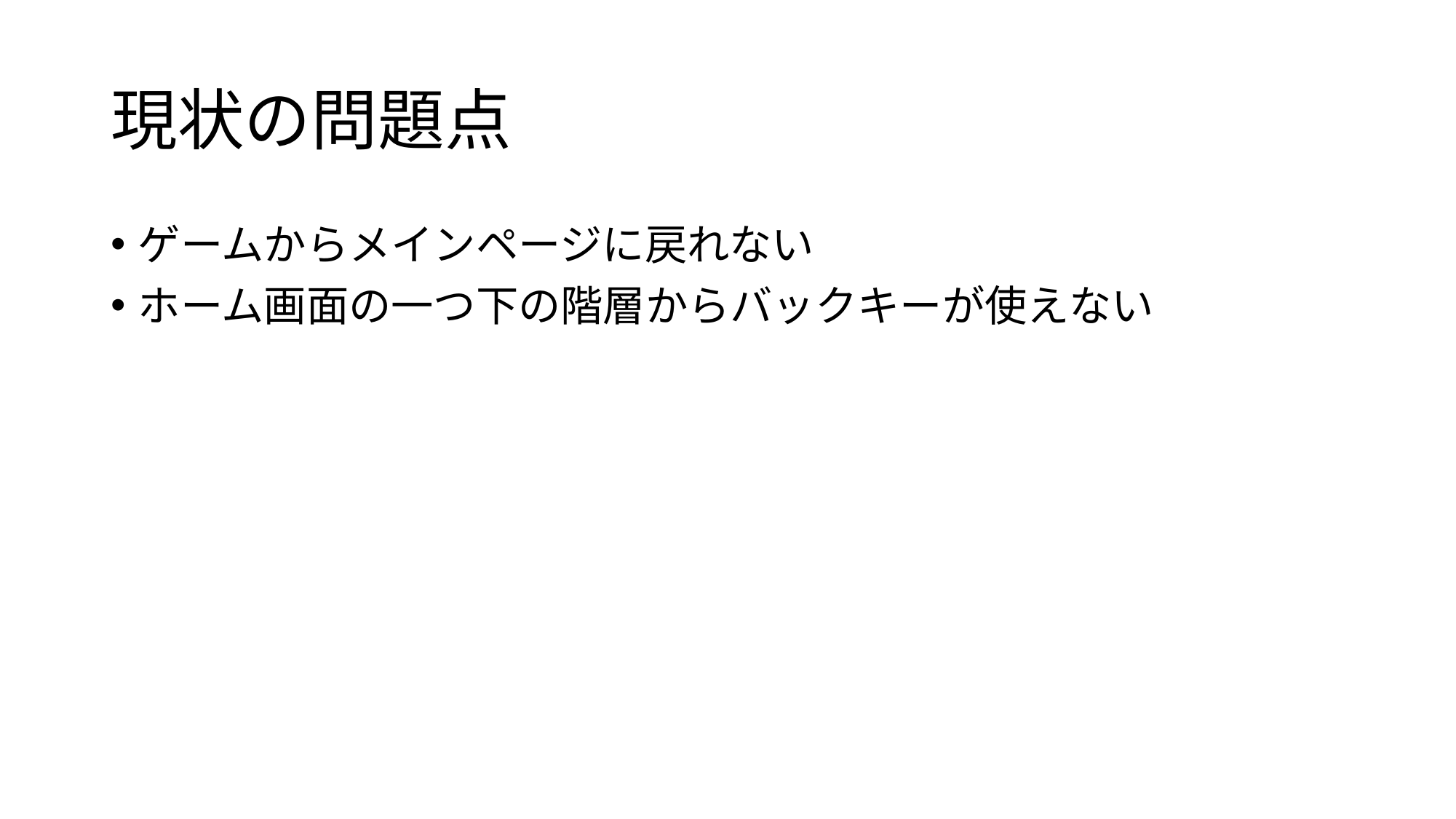

# 現状の問題点
ゲームからメインページに戻れない
ホーム画面の一つ下の階層からバックキーが使えない